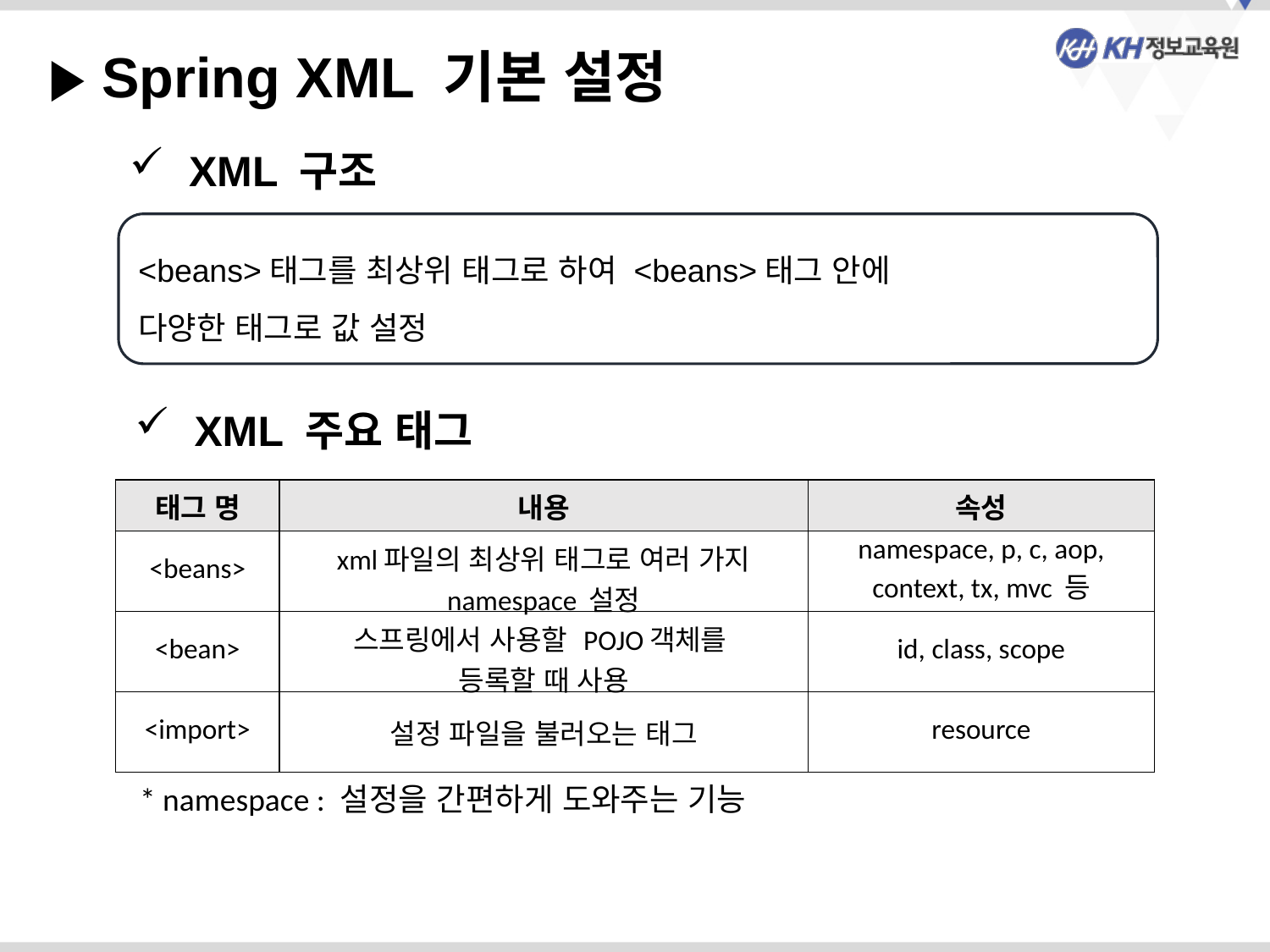

▶ Spring XML 기본 설정
 XML 구조
<beans>태그를 최상위 태그로 하여 <beans>태그 안에
다양한 태그로 값 설정
 XML 주요 태그
| 태그 명 | 내용 | 속성 |
| --- | --- | --- |
| <beans> | xml파일의 최상위 태그로 여러 가지 namespace 설정 | namespace, p, c, aop, context, tx, mvc 등 |
| <bean> | 스프링에서 사용할 POJO객체를 등록할 때 사용 | id, class, scope |
| <import> | 설정 파일을 불러오는 태그 | resource |
* namespace : 설정을 간편하게 도와주는 기능